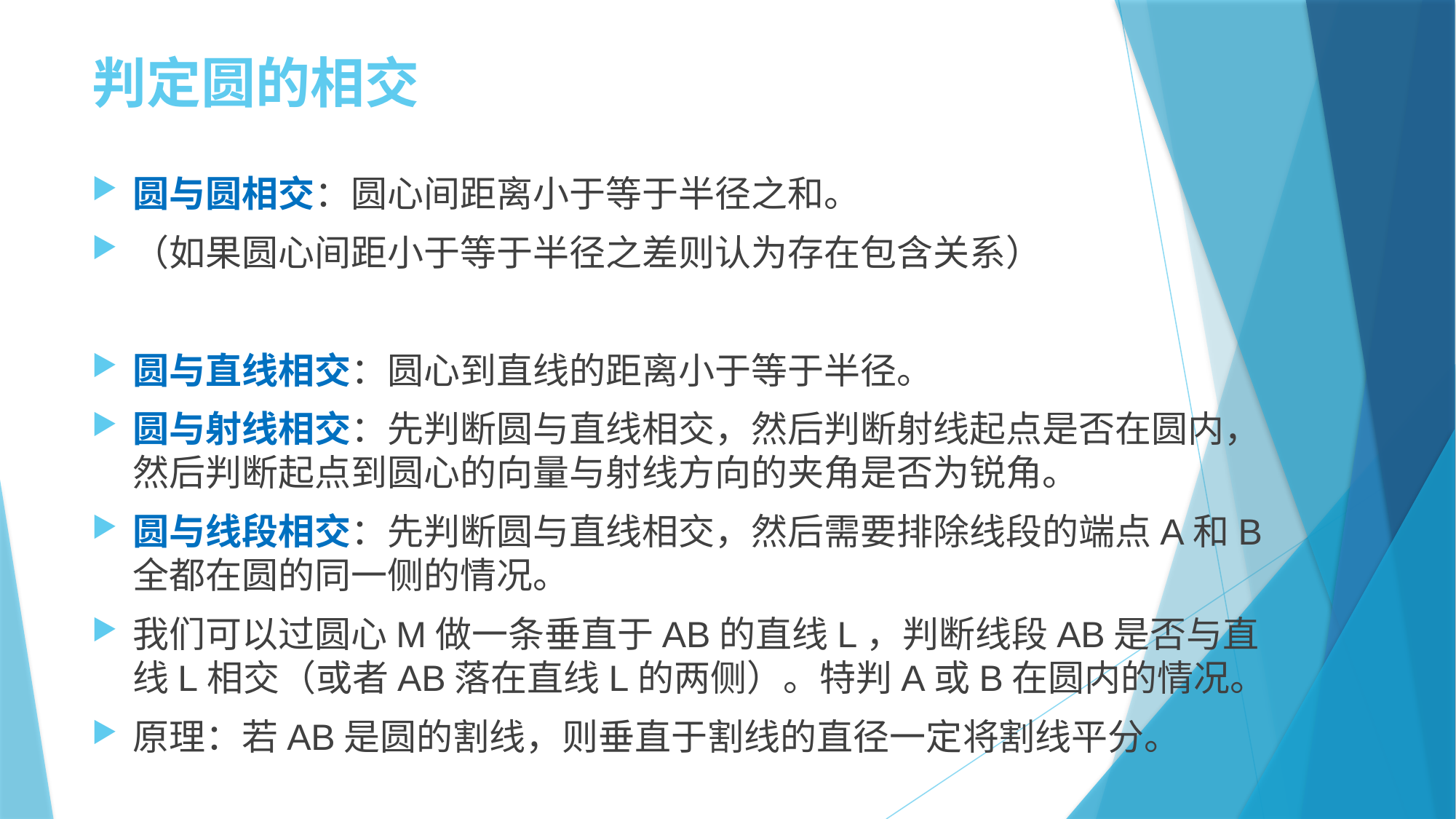

# 判定圆的相交
圆与圆相交：圆心间距离小于等于半径之和。
（如果圆心间距小于等于半径之差则认为存在包含关系）

圆与直线相交：圆心到直线的距离小于等于半径。
圆与射线相交：先判断圆与直线相交，然后判断射线起点是否在圆内，然后判断起点到圆心的向量与射线方向的夹角是否为锐角。
圆与线段相交：先判断圆与直线相交，然后需要排除线段的端点A和B全都在圆的同一侧的情况。
我们可以过圆心M做一条垂直于AB的直线L，判断线段AB是否与直线L相交（或者AB落在直线L的两侧）。特判A或B在圆内的情况。
原理：若AB是圆的割线，则垂直于割线的直径一定将割线平分。